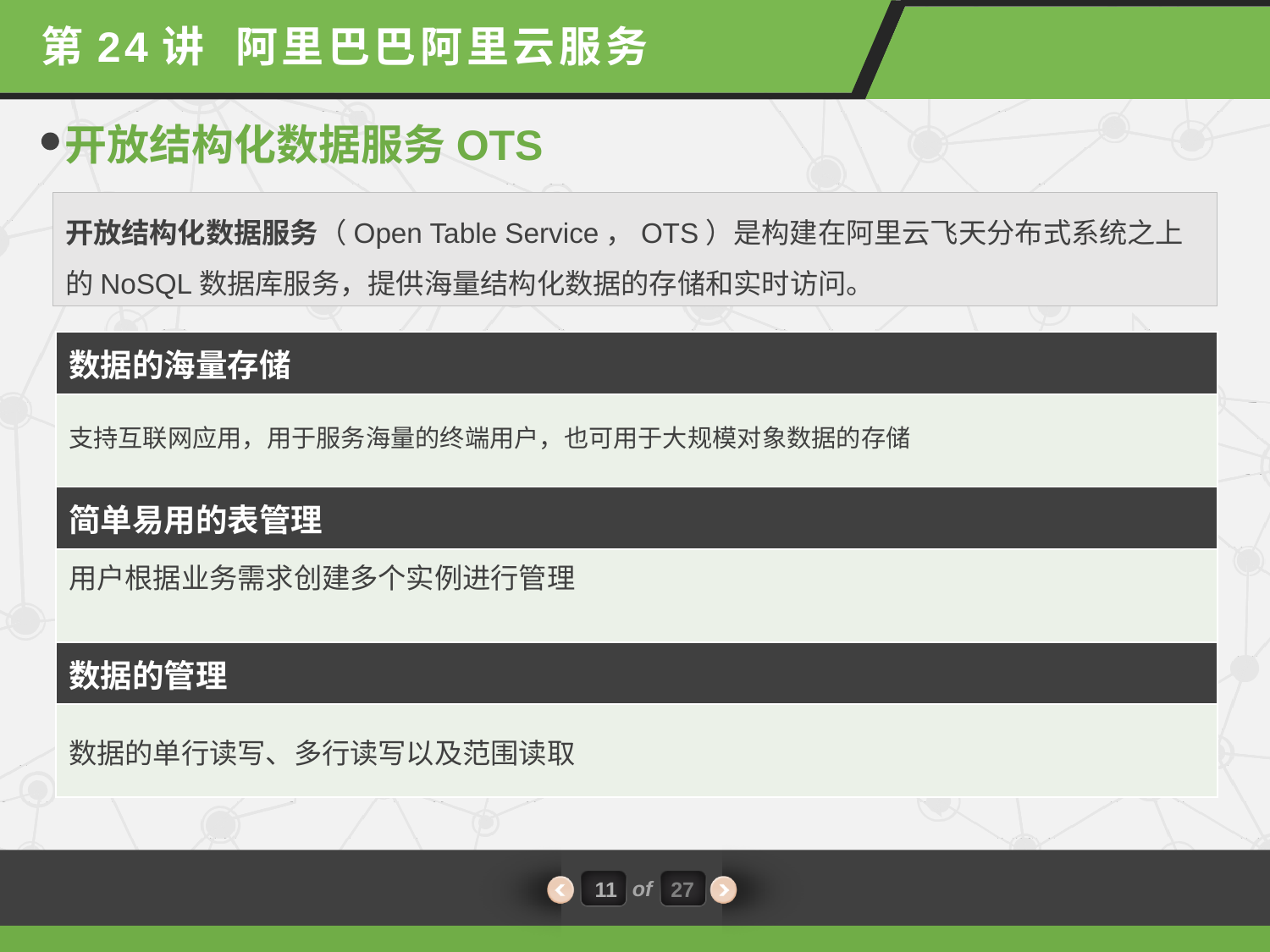

第24讲  阿里巴巴阿里云服务
开放结构化数据服务OTS

开放结构化数据服务（Open Table Service，OTS）是构建在阿里云飞天分布式系统之上的NoSQL数据库服务，提供海量结构化数据的存储和实时访问。
| 数据的海量存储 |
| --- |
| 支持互联网应用，用于服务海量的终端用户，也可用于大规模对象数据的存储 |
| 简单易用的表管理 |
| 用户根据业务需求创建多个实例进行管理 |
| 数据的管理 |
| 数据的单行读写、多行读写以及范围读取 |
11